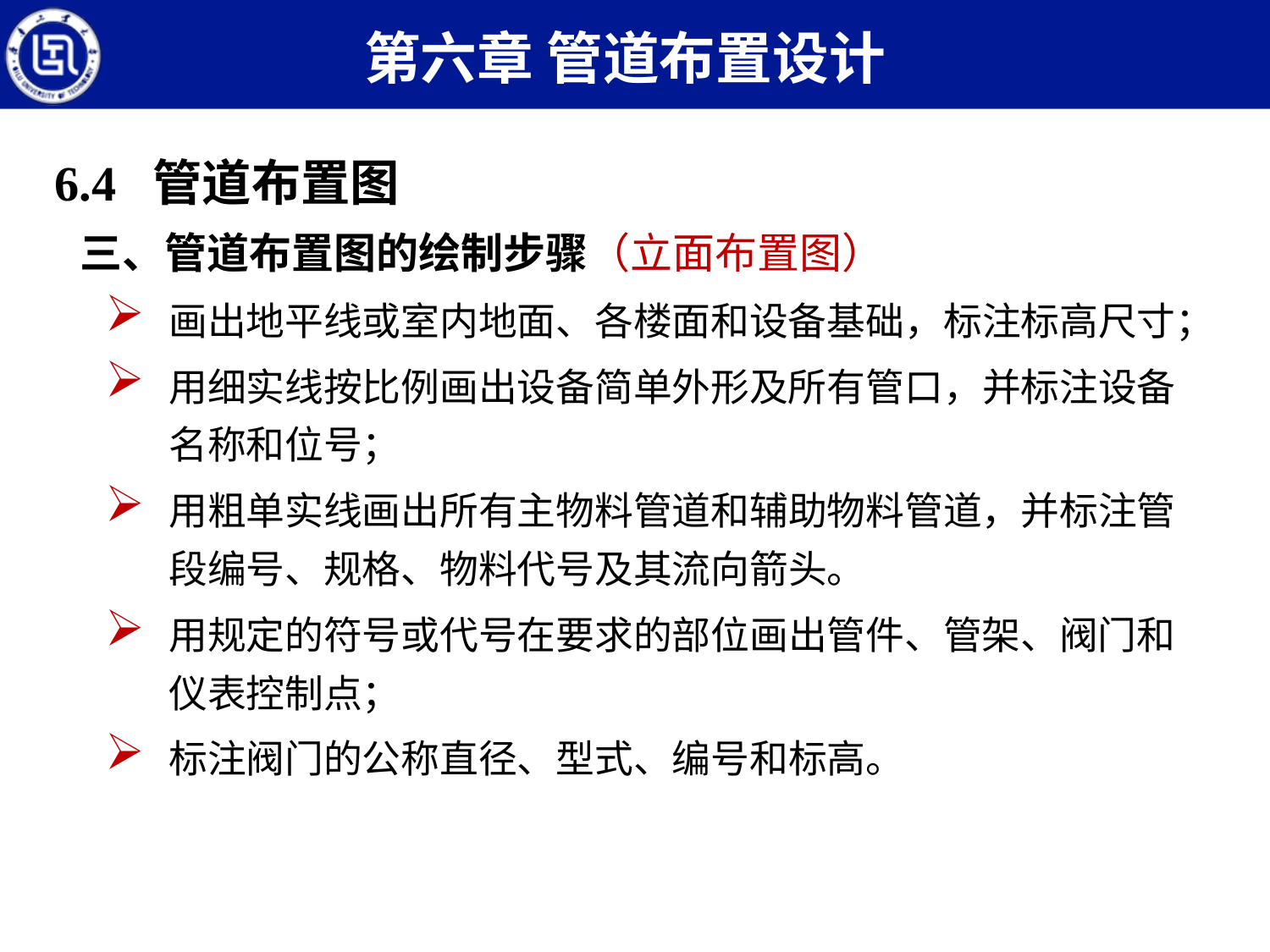

第六章 管道布置设计
6.4  管道布置图
三、管道布置图的绘制步骤（立面布置图）
画出地平线或室内地面、各楼面和设备基础，标注标高尺寸；
用细实线按比例画出设备简单外形及所有管口，并标注设备名称和位号；
用粗单实线画出所有主物料管道和辅助物料管道，并标注管段编号、规格、物料代号及其流向箭头。
用规定的符号或代号在要求的部位画出管件、管架、阀门和仪表控制点；
标注阀门的公称直径、型式、编号和标高。